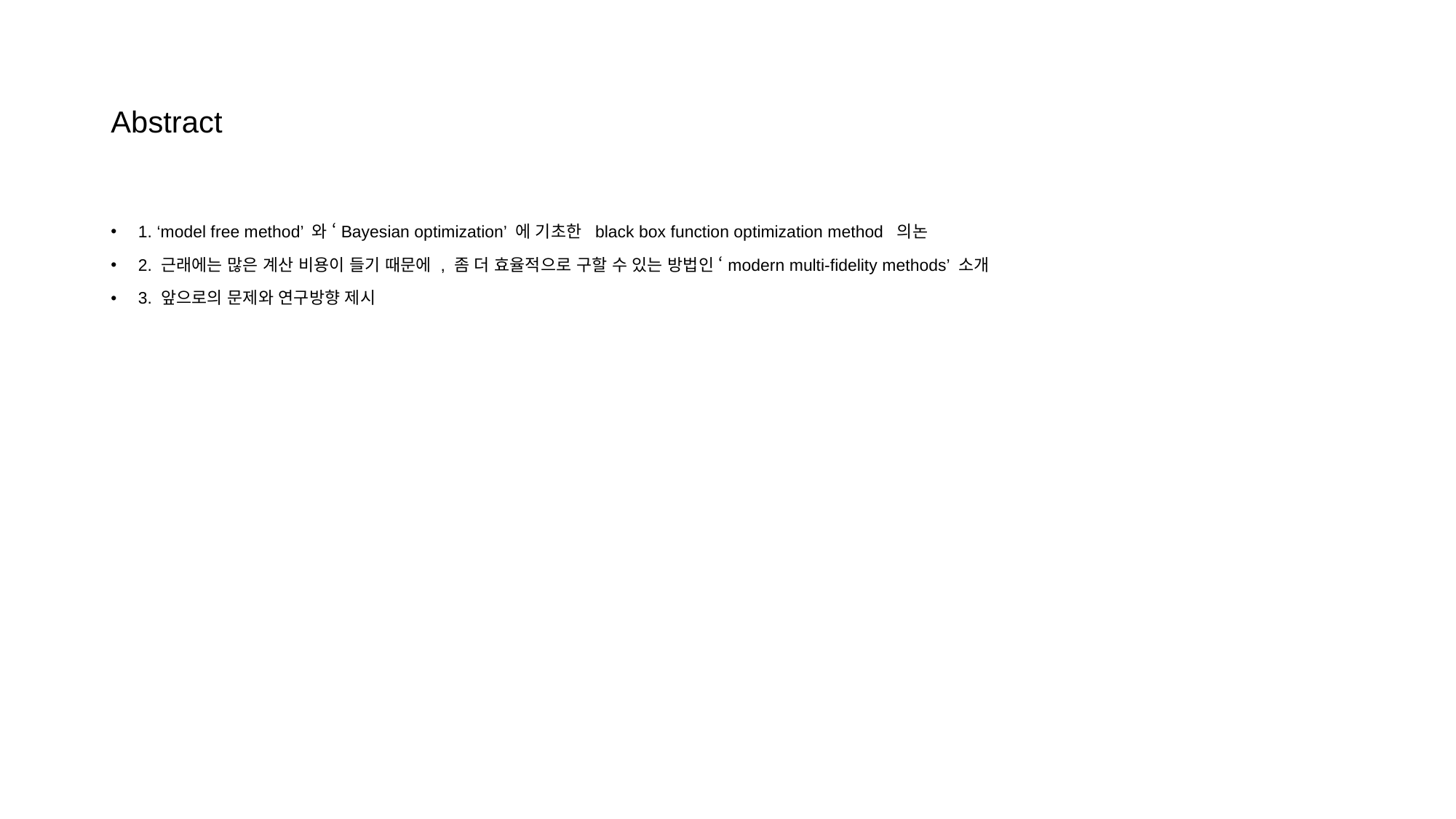

# Abstract
1. ‘model free method’ 와 ‘Bayesian optimization’ 에 기초한  black box function optimization method  의논
2. 근래에는 많은 계산 비용이 들기 때문에 , 좀 더 효율적으로 구할 수 있는 방법인 ‘modern multi-fidelity methods’ 소개
3. 앞으로의 문제와 연구방향 제시